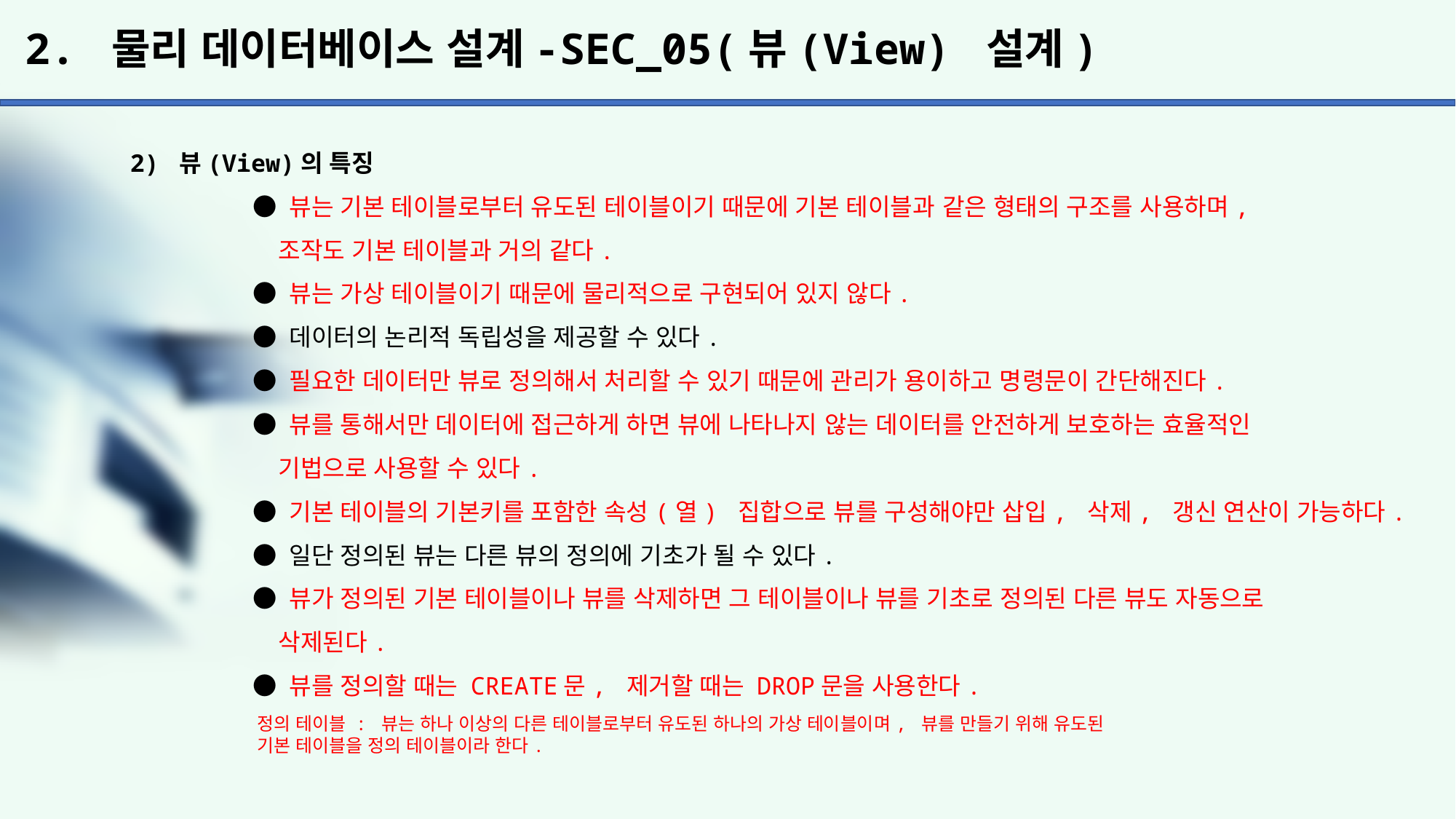

# 2. 물리 데이터베이스 설계-SEC_05(뷰(View) 설계)
2) 뷰(View)의 특징
	  ● 뷰는 기본 테이블로부터 유도된 테이블이기 때문에 기본 테이블과 같은 형태의 구조를 사용하며,
	     조작도 기본 테이블과 거의 같다.
	  ● 뷰는 가상 테이블이기 때문에 물리적으로 구현되어 있지 않다.
	  ● 데이터의 논리적 독립성을 제공할 수 있다.
	  ● 필요한 데이터만 뷰로 정의해서 처리할 수 있기 때문에 관리가 용이하고 명령문이 간단해진다.
	  ● 뷰를 통해서만 데이터에 접근하게 하면 뷰에 나타나지 않는 데이터를 안전하게 보호하는 효율적인
	     기법으로 사용할 수 있다.
	  ● 기본 테이블의 기본키를 포함한 속성(열) 집합으로 뷰를 구성해야만 삽입, 삭제, 갱신 연산이 가능하다.
	  ● 일단 정의된 뷰는 다른 뷰의 정의에 기초가 될 수 있다.
	  ● 뷰가 정의된 기본 테이블이나 뷰를 삭제하면 그 테이블이나 뷰를 기초로 정의된 다른 뷰도 자동으로
	     삭제된다.
	  ● 뷰를 정의할 때는 CREATE문, 제거할 때는 DROP문을 사용한다.
정의 테이블 : 뷰는 하나 이상의 다른 테이블로부터 유도된 하나의 가상 테이블이며, 뷰를 만들기 위해 유도된
기본 테이블을 정의 테이블이라 한다.